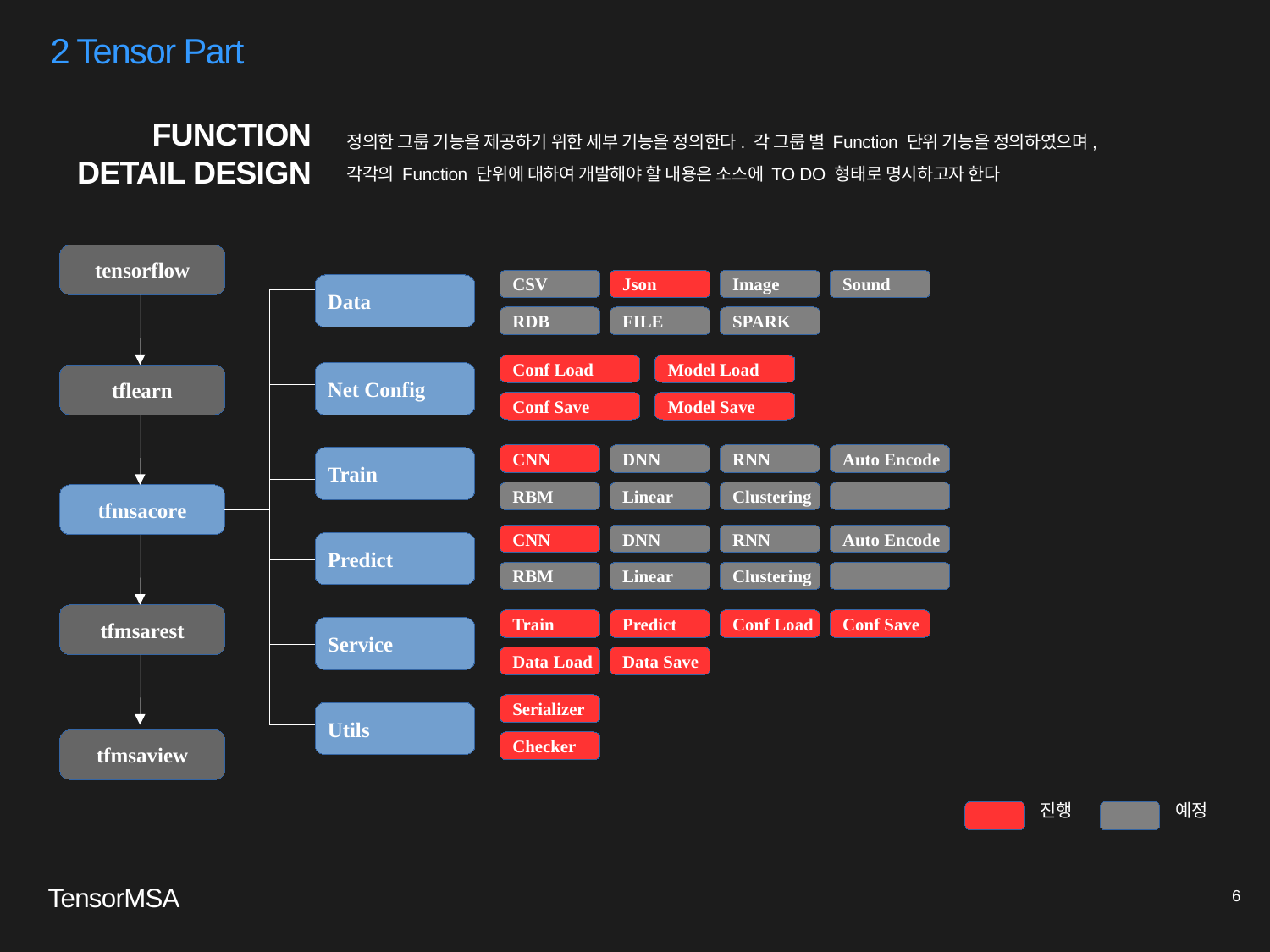

2 Tensor Part

FUNCTION
DETAIL DESIGN
정의한 그룹 기능을 제공하기 위한 세부 기능을 정의한다. 각 그룹 별 Function 단위 기능을 정의하였으며,
각각의 Function 단위에 대하여 개발해야 할 내용은 소스에 TO DO 형태로 명시하고자 한다

tensorflow
CSV
Json
Image
Sound
Data

RDB
FILE
SPARK
Conf Load
Model Load
Net Config
tflearn

Conf Save
Model Save

CNN
DNN
RNN
Auto Encode
Train

RBM
Linear
Clustering

tfmsacore

CNN
DNN
RNN
Auto Encode
Predict

RBM
Linear
Clustering

tfmsarest
Train
Predict
Conf Load
Conf Save
Service

Data Load
Data Save

Serializer
Utils

tfmsaview
Checker
진행
예정

TensorMSA
6